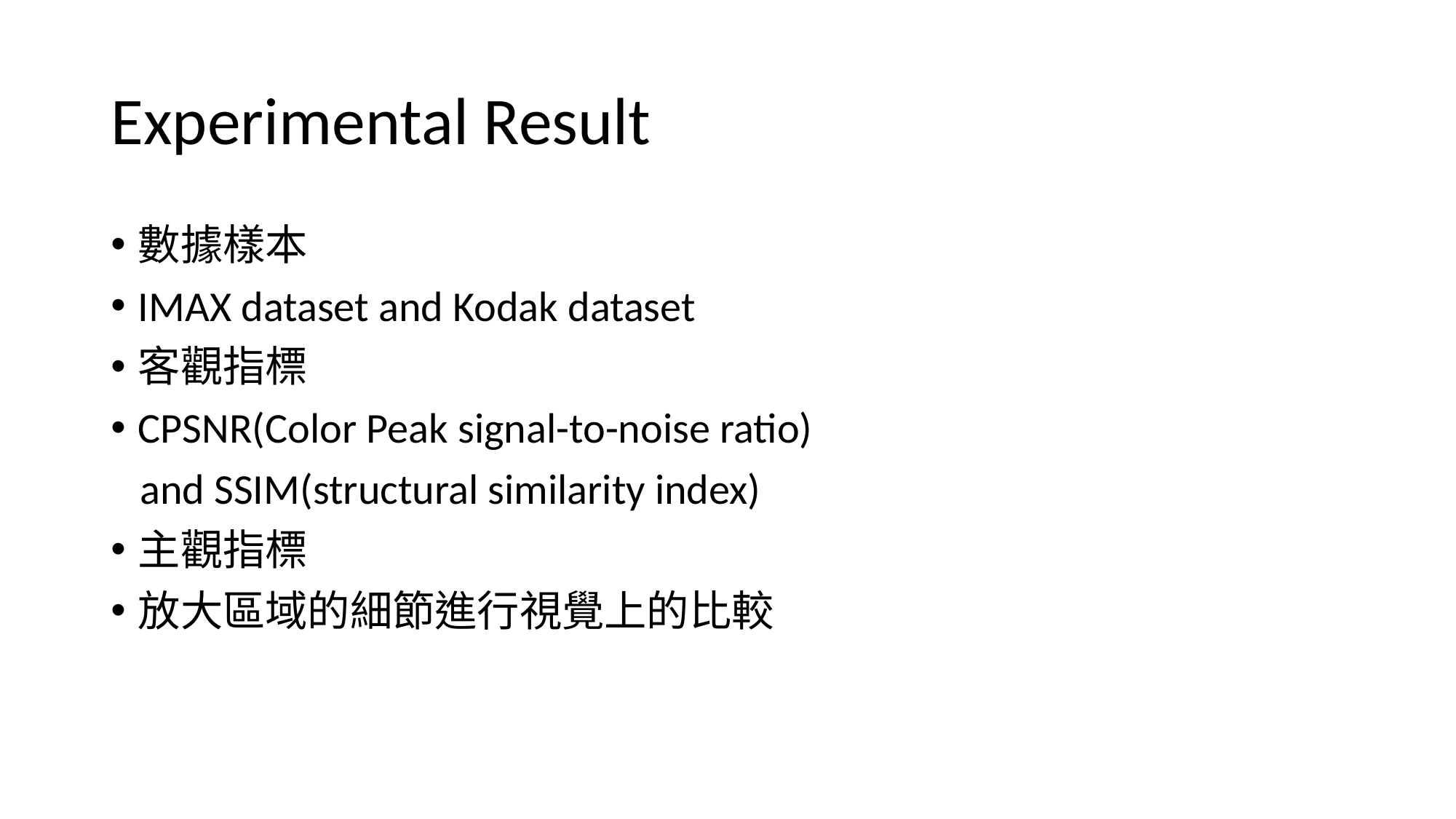

# Experimental Result
數據樣本
IMAX dataset and Kodak dataset
客觀指標
CPSNR(Color Peak signal-to-noise ratio)
   and SSIM(structural similarity index)
主觀指標
放大區域的細節進行視覺上的比較